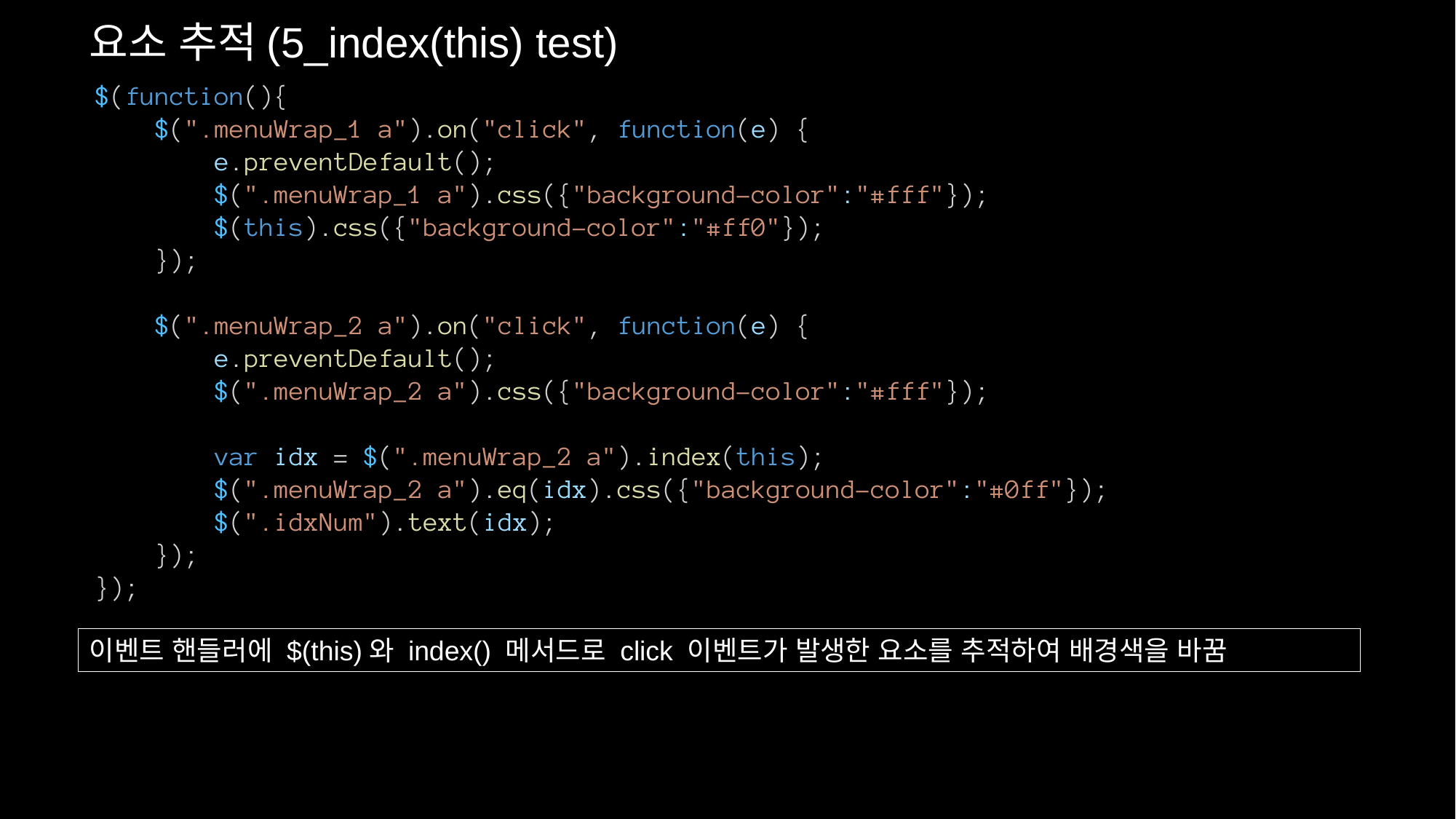

요소 추적(5_index(this) test)
$(function(){
    $(".menuWrap_1 a").on("click", function(e) {
        e.preventDefault();
        $(".menuWrap_1 a").css({"background-color":"#fff"});
        $(this).css({"background-color":"#ff0"});
    });
    $(".menuWrap_2 a").on("click", function(e) {
        e.preventDefault();
        $(".menuWrap_2 a").css({"background-color":"#fff"});
        var idx = $(".menuWrap_2 a").index(this);
        $(".menuWrap_2 a").eq(idx).css({"background-color":"#0ff"});
        $(".idxNum").text(idx);
    });
});
이벤트 핸들러에 $(this)와 index() 메서드로 click 이벤트가 발생한 요소를 추적하여 배경색을 바꿈